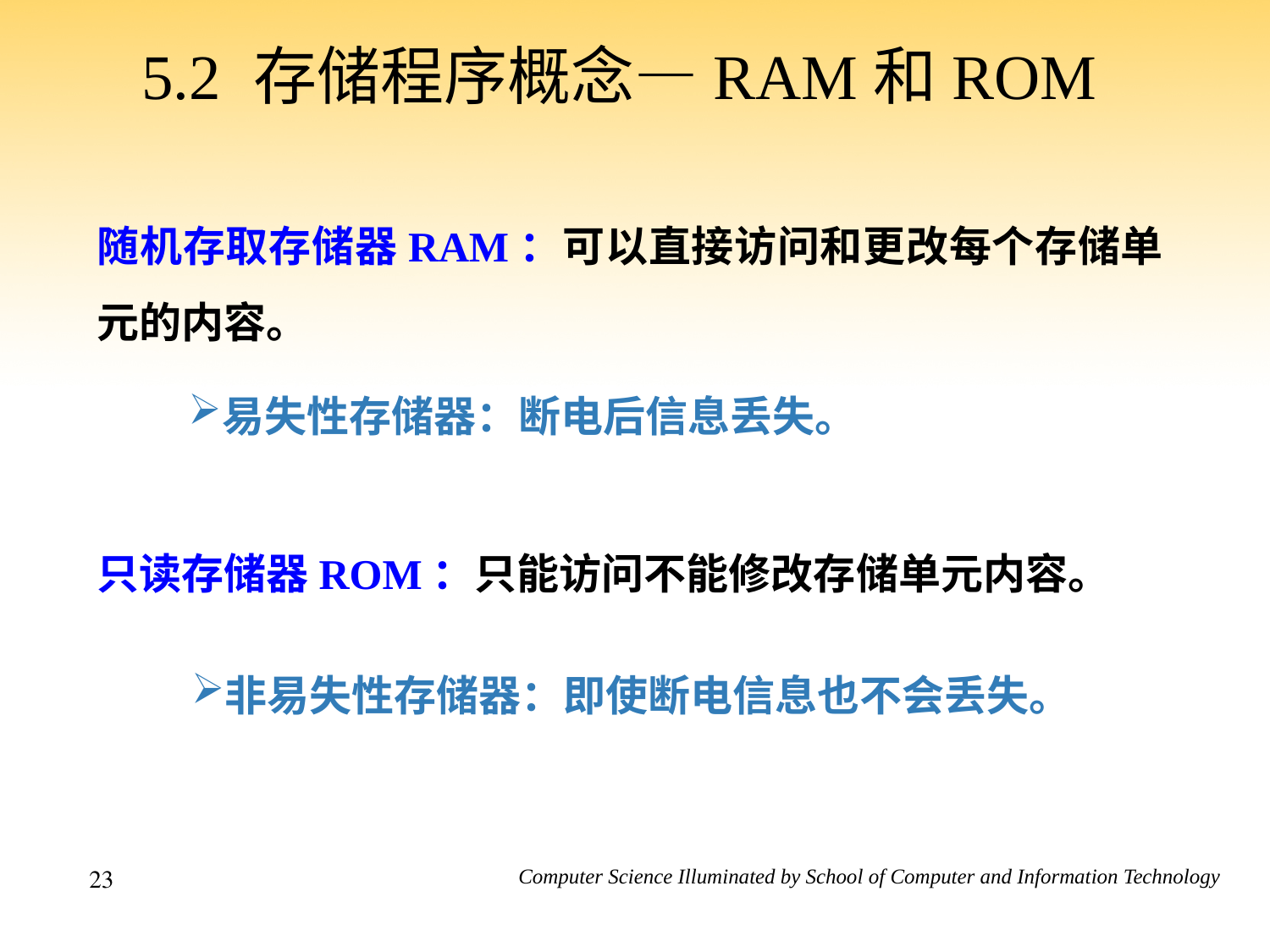

# 5.2 存储程序概念—RAM和ROM
随机存取存储器RAM：可以直接访问和更改每个存储单元的内容。
易失性存储器：断电后信息丢失。
只读存储器ROM：只能访问不能修改存储单元内容。
非易失性存储器：即使断电信息也不会丢失。
23